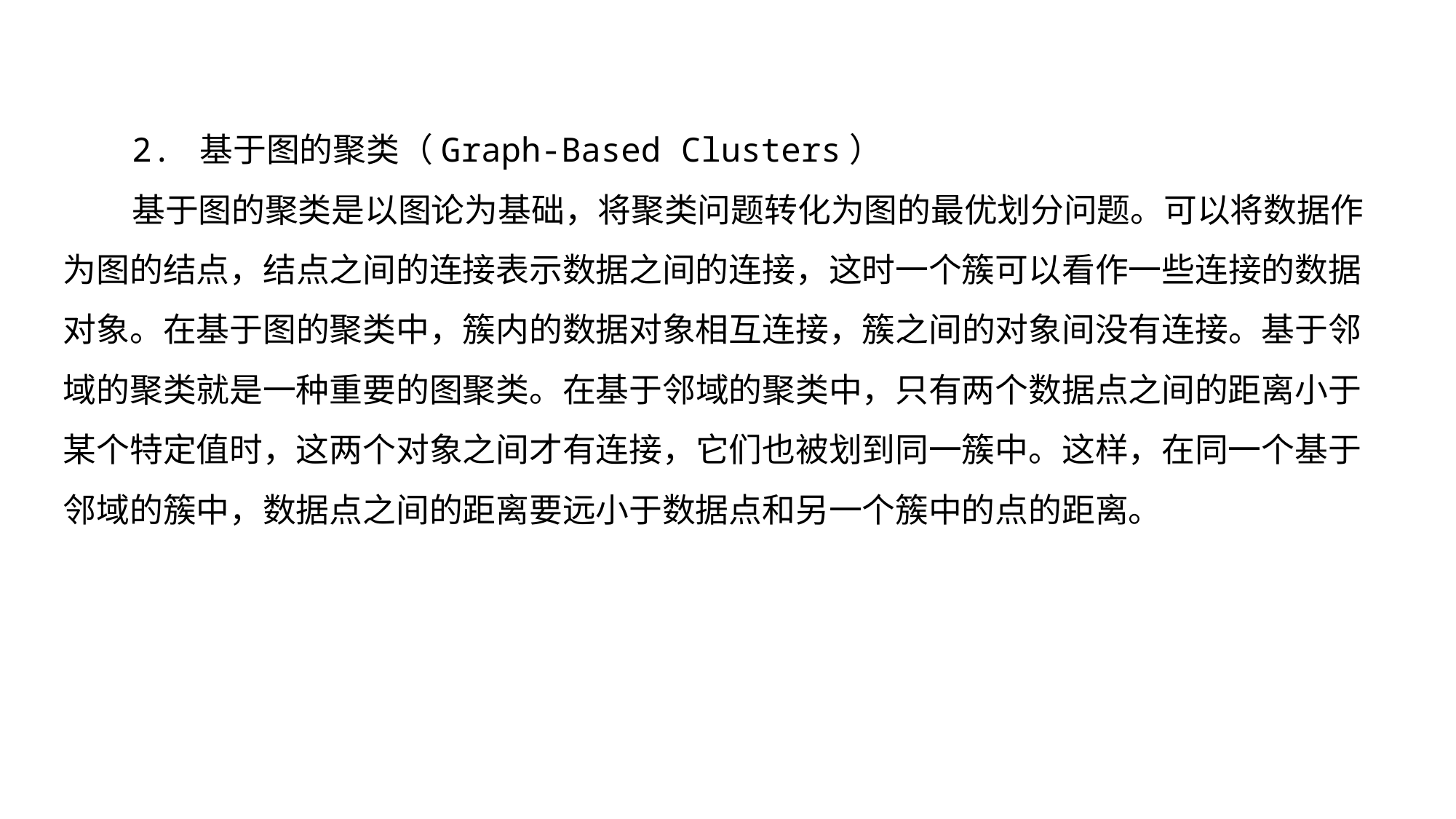

2. 基于图的聚类（Graph-Based Clusters）
基于图的聚类是以图论为基础，将聚类问题转化为图的最优划分问题。可以将数据作为图的结点，结点之间的连接表示数据之间的连接，这时一个簇可以看作一些连接的数据对象。在基于图的聚类中，簇内的数据对象相互连接，簇之间的对象间没有连接。基于邻域的聚类就是一种重要的图聚类。在基于邻域的聚类中，只有两个数据点之间的距离小于某个特定值时，这两个对象之间才有连接，它们也被划到同一簇中。这样，在同一个基于邻域的簇中，数据点之间的距离要远小于数据点和另一个簇中的点的距离。